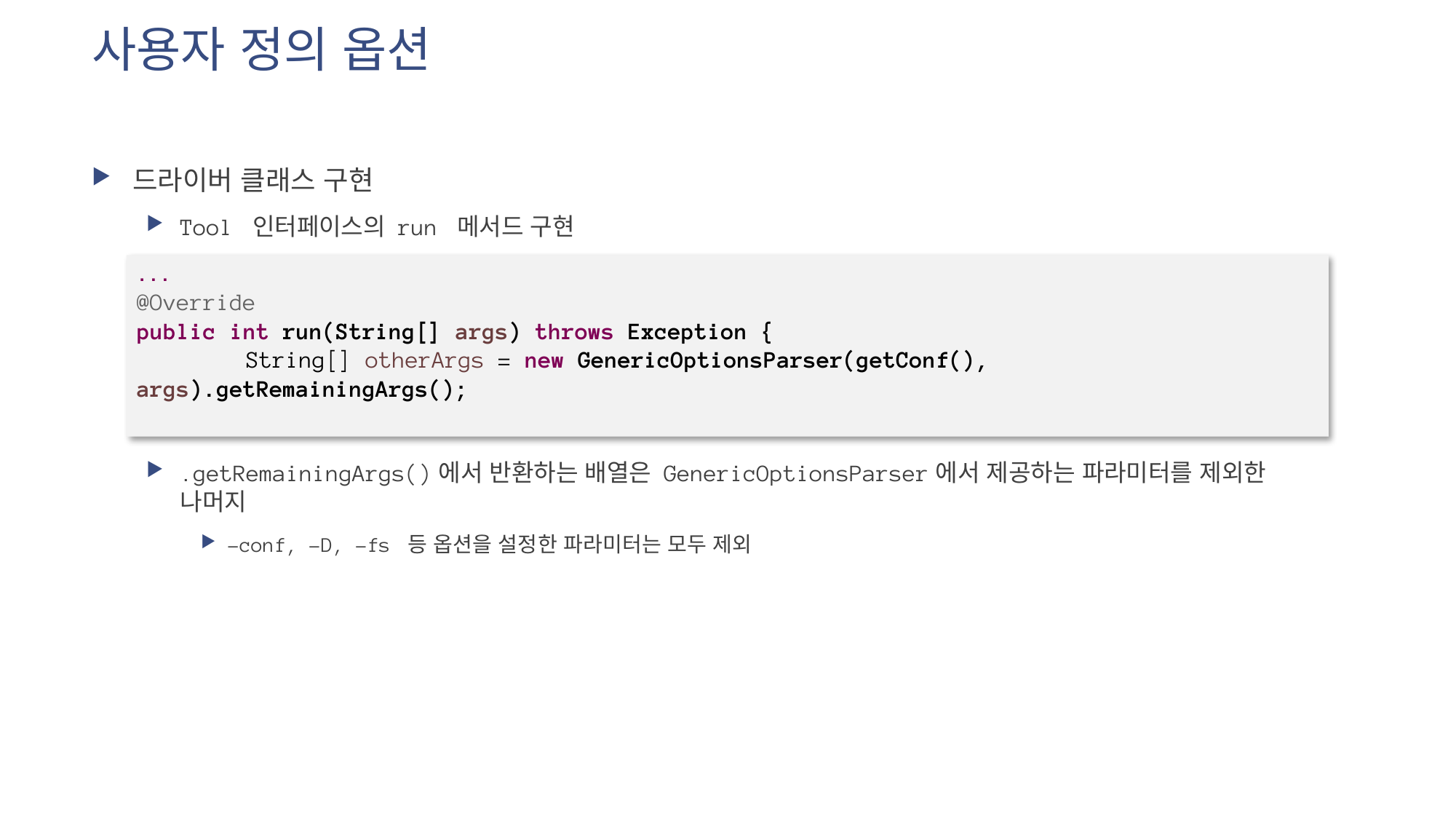

# 사용자 정의 옵션
드라이버 클래스 구현
Tool 인터페이스의 run 메서드 구현

.getRemainingArgs()에서 반환하는 배열은 GenericOptionsParser에서 제공하는 파라미터를 제외한 나머지
-conf, -D, -fs 등 옵션을 설정한 파라미터는 모두 제외
...
@Override
public int run(String[] args) throws Exception {
	String[] otherArgs = new GenericOptionsParser(getConf(), args).getRemainingArgs();